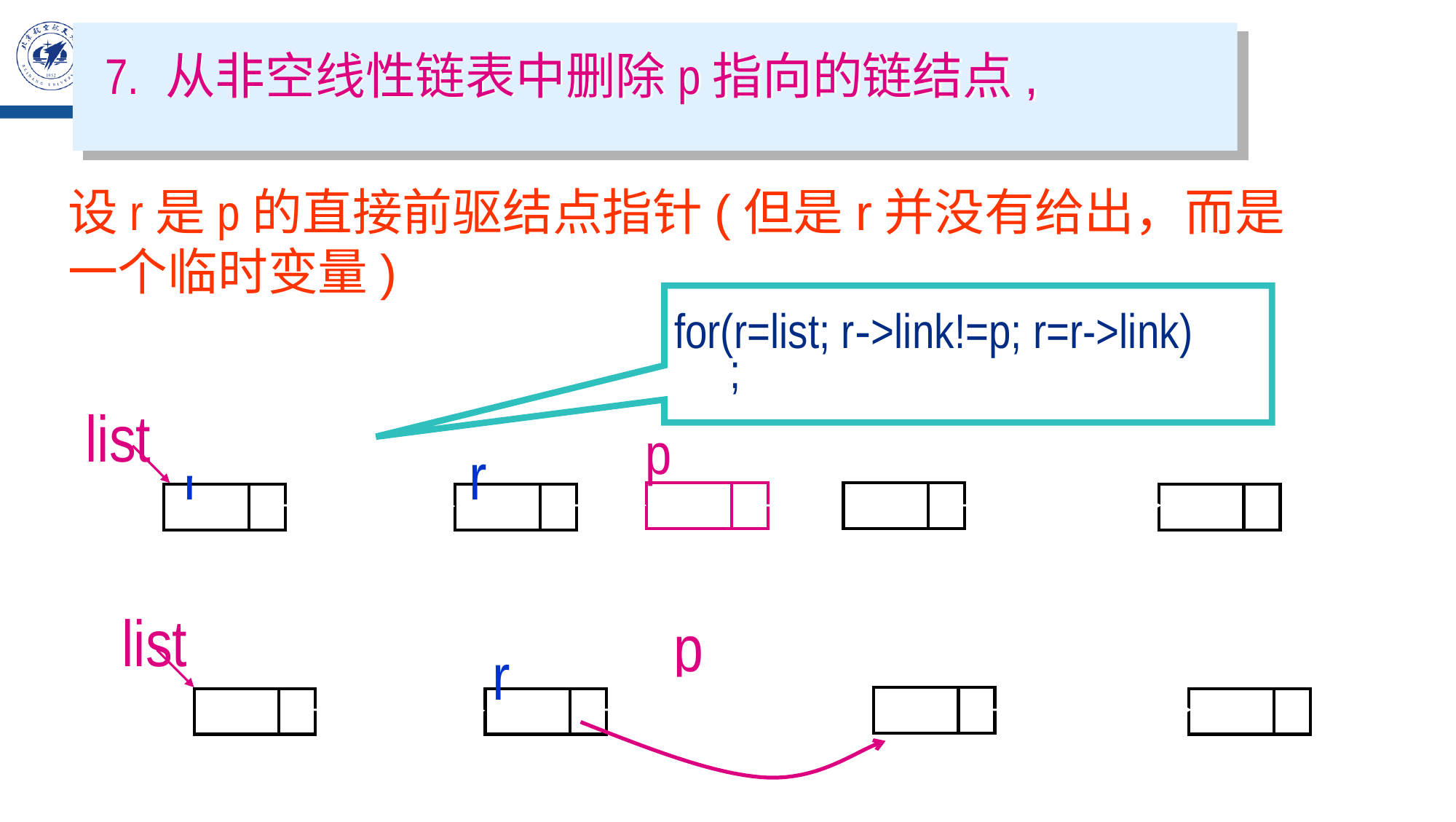

7. 从非空线性链表中删除p指向的链结点,
设r是p的直接前驱结点指针(但是r并没有给出，而是一个临时变量)

for(r=list; r->link!=p; r=r->link)
     ;
list
p

…
…
^

r
r

list
p
r

…
…
^